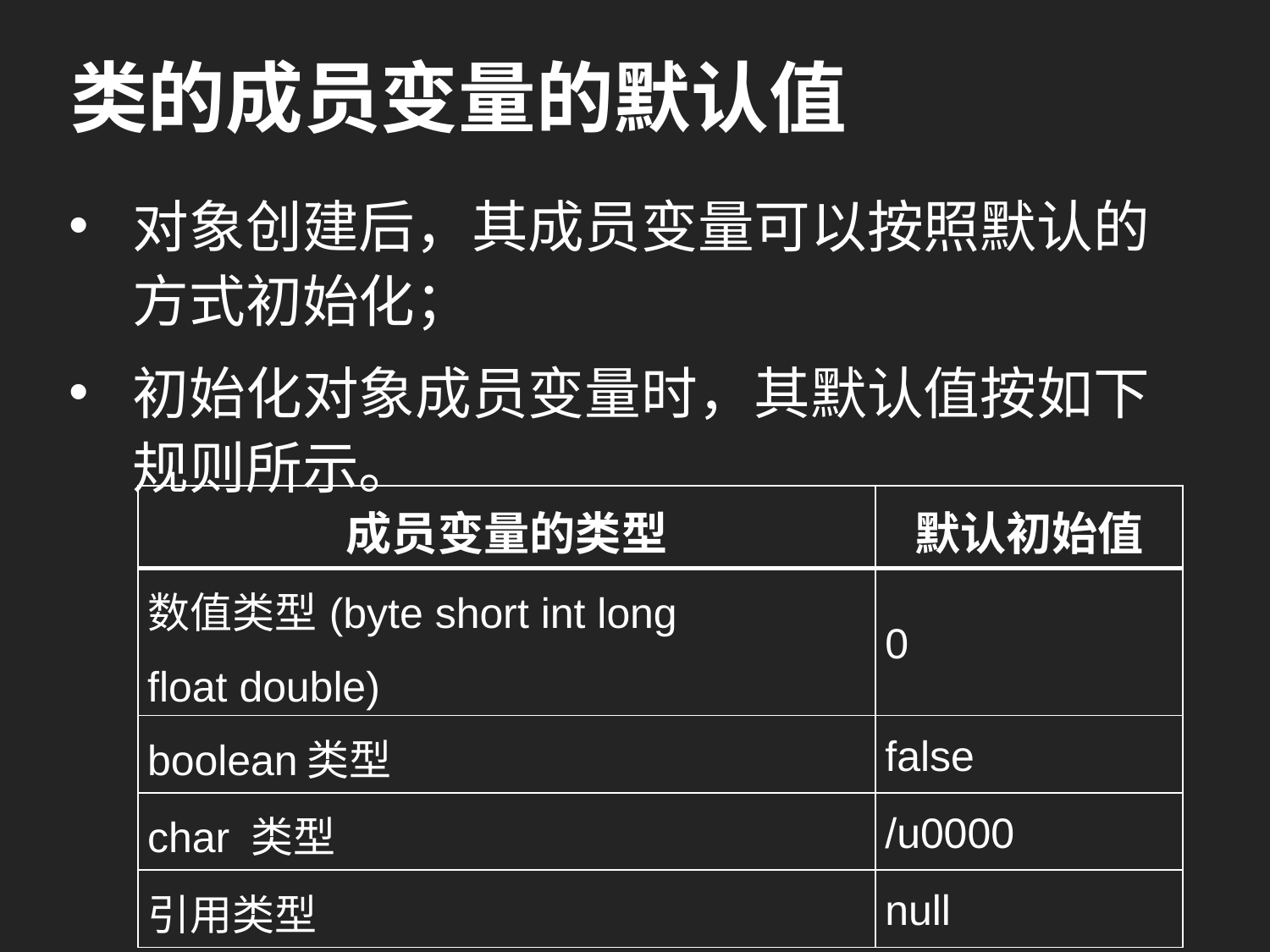

# 类的成员变量的默认值
对象创建后，其成员变量可以按照默认的方式初始化；
初始化对象成员变量时，其默认值按如下规则所示。
| 成员变量的类型 | 默认初始值 |
| --- | --- |
| 数值类型(byte short int long float double) | 0 |
| boolean类型 | false |
| char 类型 | /u0000 |
| 引用类型 | null |